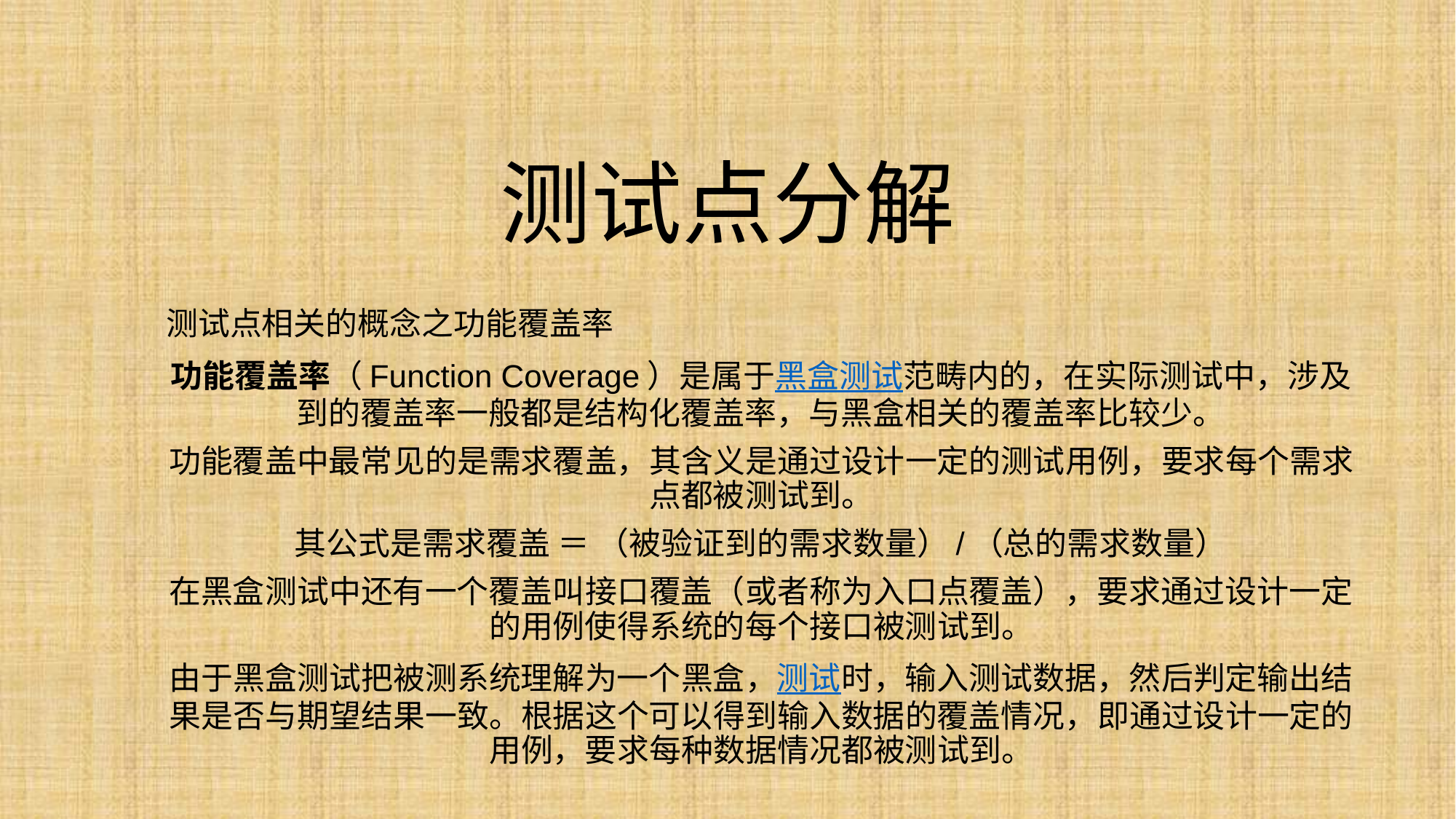

# 测试点分解
测试点相关的概念之功能覆盖率
功能覆盖率（Function Coverage）是属于黑盒测试范畴内的，在实际测试中，涉及到的覆盖率一般都是结构化覆盖率，与黑盒相关的覆盖率比较少。
功能覆盖中最常见的是需求覆盖，其含义是通过设计一定的测试用例，要求每个需求点都被测试到。
其公式是需求覆盖 ＝ （被验证到的需求数量）/（总的需求数量）
在黑盒测试中还有一个覆盖叫接口覆盖（或者称为入口点覆盖），要求通过设计一定的用例使得系统的每个接口被测试到。
由于黑盒测试把被测系统理解为一个黑盒，测试时，输入测试数据，然后判定输出结果是否与期望结果一致。根据这个可以得到输入数据的覆盖情况，即通过设计一定的用例，要求每种数据情况都被测试到。